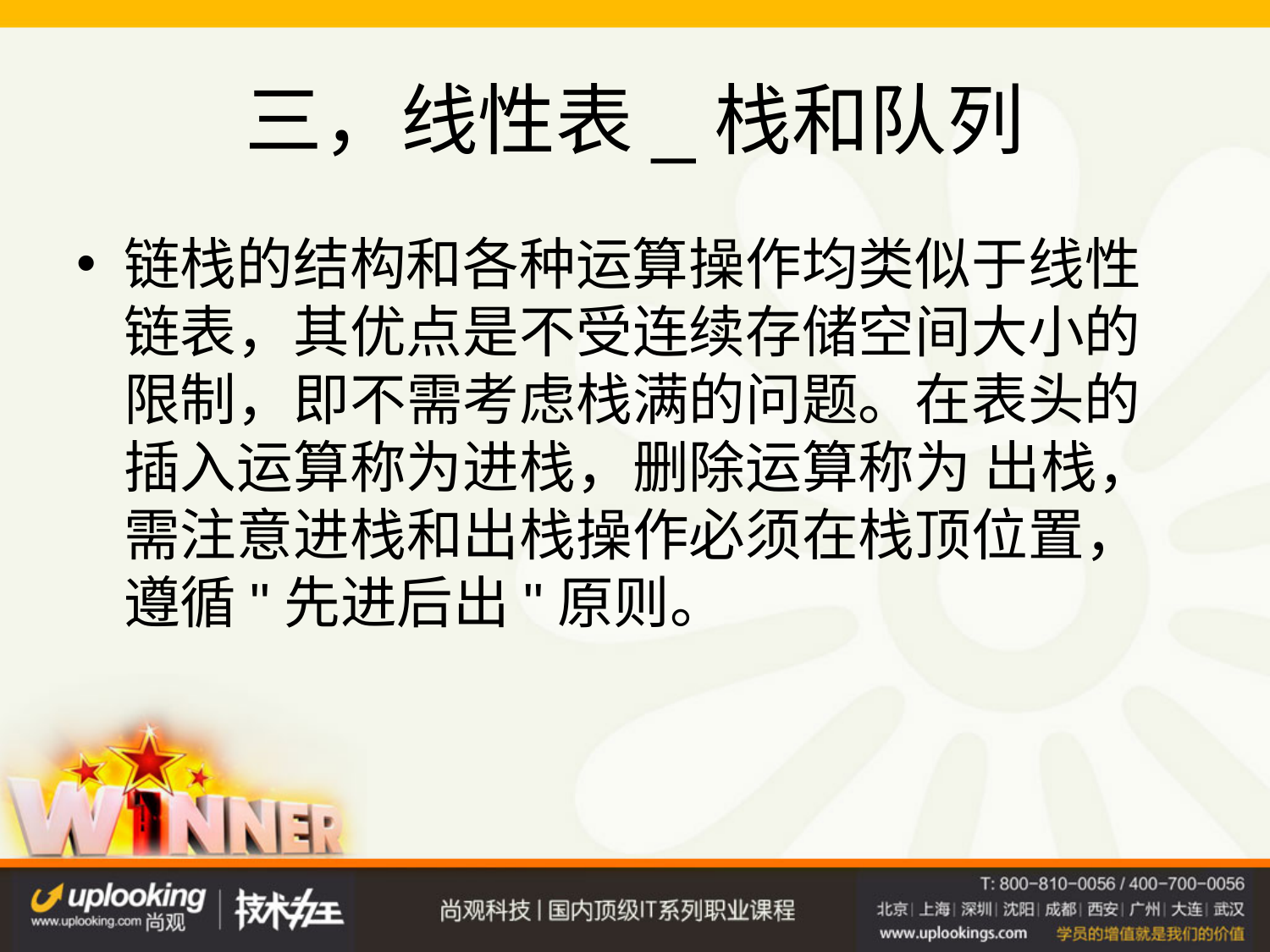

# 三，线性表_栈和队列
链栈的结构和各种运算操作均类似于线性链表，其优点是不受连续存储空间大小的限制，即不需考虑栈满的问题。在表头的插入运算称为进栈，删除运算称为 出栈，需注意进栈和出栈操作必须在栈顶位置，遵循"先进后出"原则。